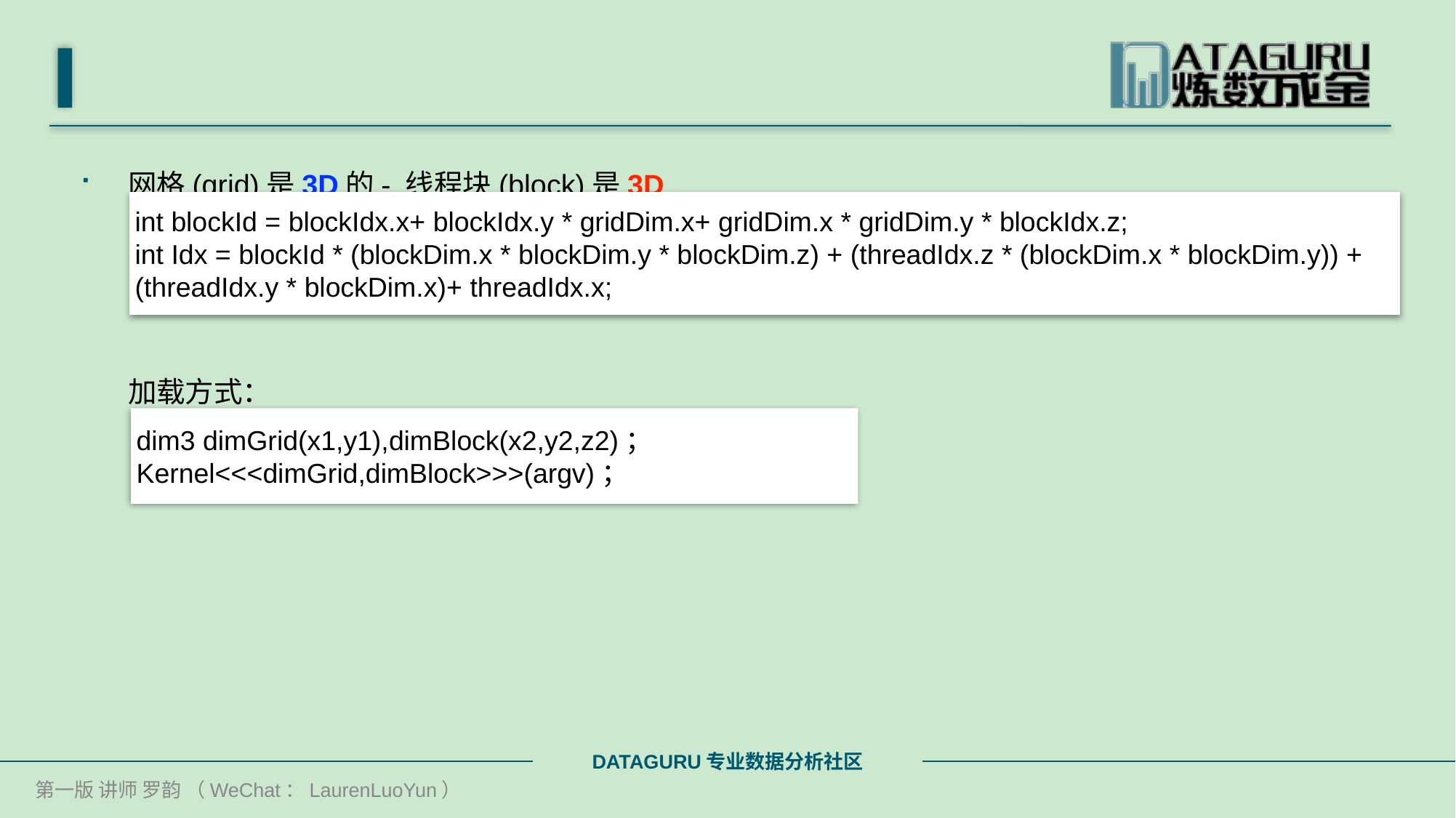

#
网格(grid)是3D的- 线程块(block)是3D
加载方式：
int blockId = blockIdx.x+ blockIdx.y * gridDim.x+ gridDim.x * gridDim.y * blockIdx.z;
int Idx = blockId * (blockDim.x * blockDim.y * blockDim.z) + (threadIdx.z * (blockDim.x * blockDim.y)) + (threadIdx.y * blockDim.x)+ threadIdx.x;
dim3 dimGrid(x1,y1),dimBlock(x2,y2,z2)；
Kernel<<<dimGrid,dimBlock>>>(argv)；